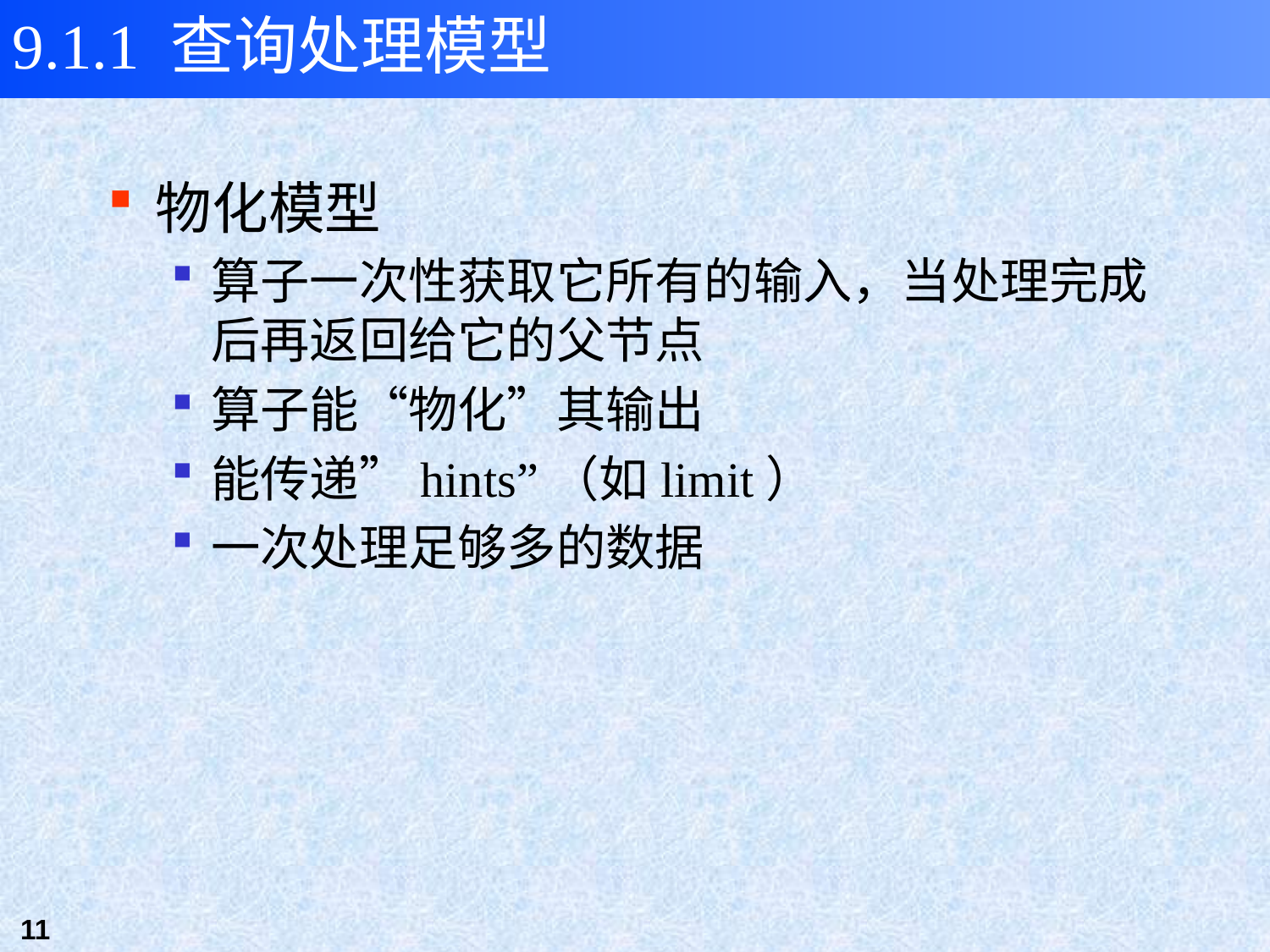

9.1.1 查询处理模型

物化模型
算子一次性获取它所有的输入，当处理完成后再返回给它的父节点
算子能“物化”其输出
能传递”hints”（如limit）
一次处理足够多的数据